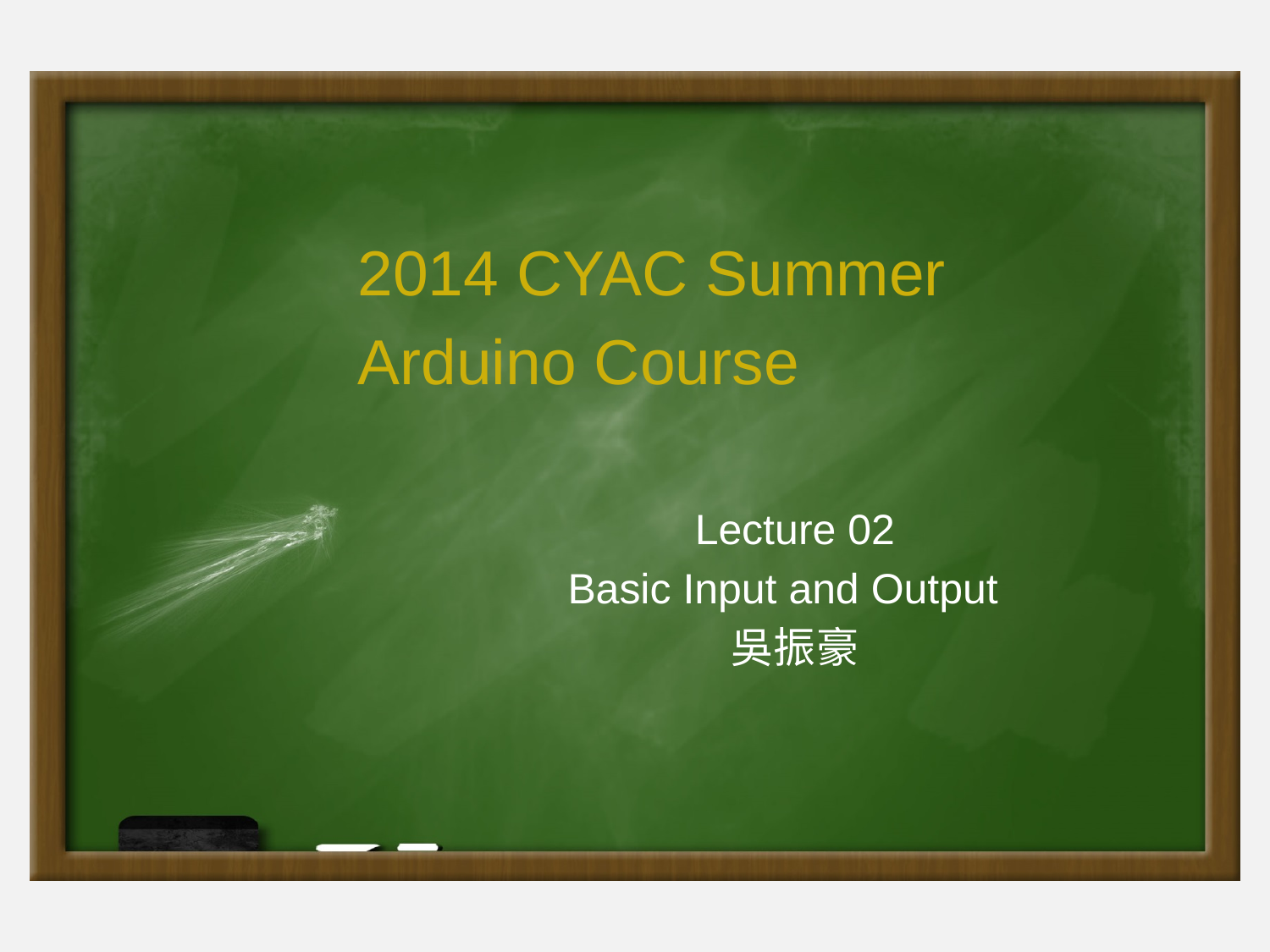

2014 CYAC Summer
Arduino Course
Lecture 02
Basic Input and Output
吳振豪